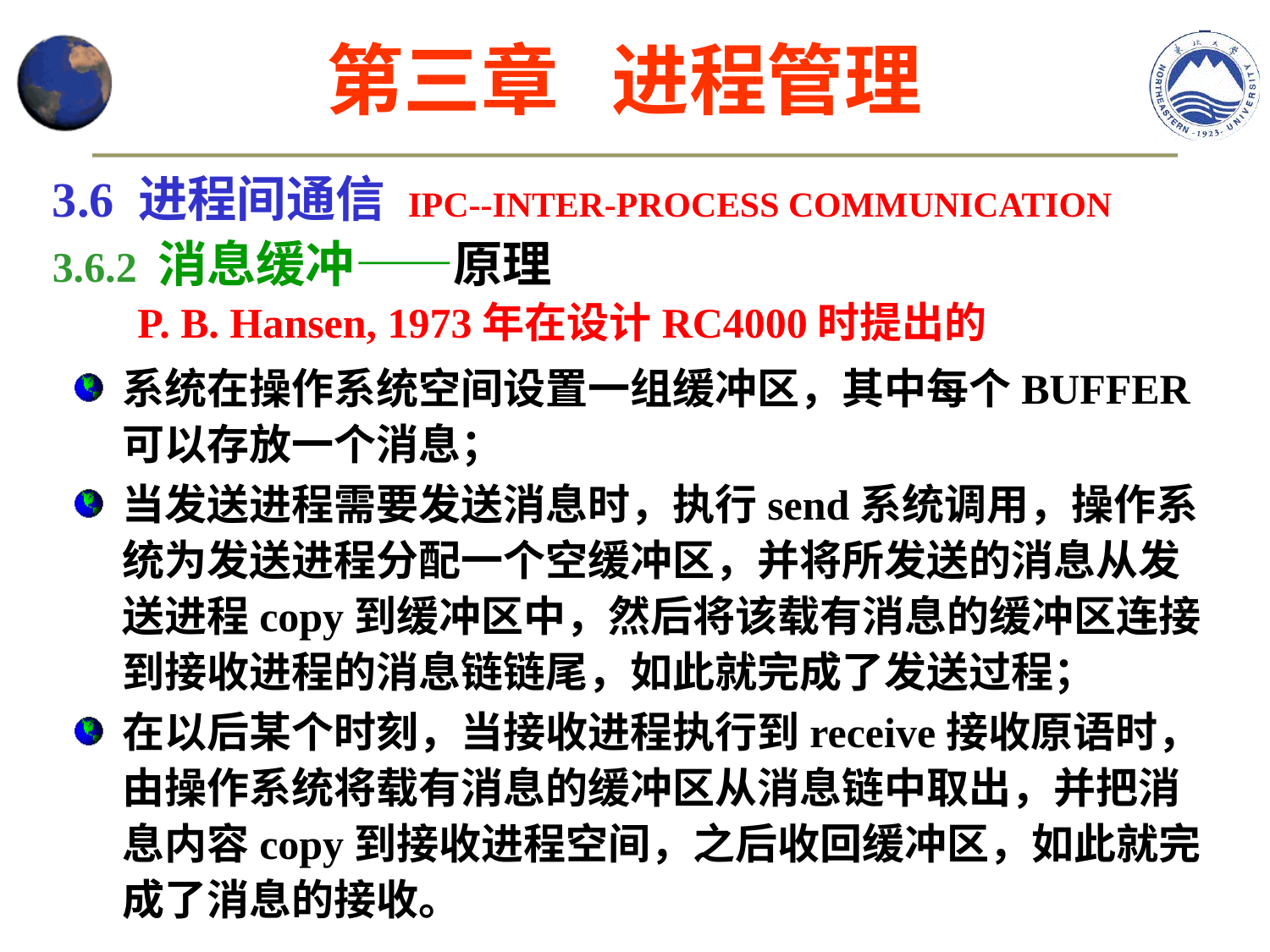

第三章   进程管理
3.6 进程间通信 IPC--INTER-PROCESS COMMUNICATION
3.6.2 消息缓冲——原理
P. B. Hansen, 1973年在设计RC4000时提出的
系统在操作系统空间设置一组缓冲区，其中每个BUFFER可以存放一个消息；
当发送进程需要发送消息时，执行send系统调用，操作系统为发送进程分配一个空缓冲区，并将所发送的消息从发送进程copy到缓冲区中，然后将该载有消息的缓冲区连接到接收进程的消息链链尾，如此就完成了发送过程；
在以后某个时刻，当接收进程执行到receive接收原语时，由操作系统将载有消息的缓冲区从消息链中取出，并把消息内容copy到接收进程空间，之后收回缓冲区，如此就完成了消息的接收。